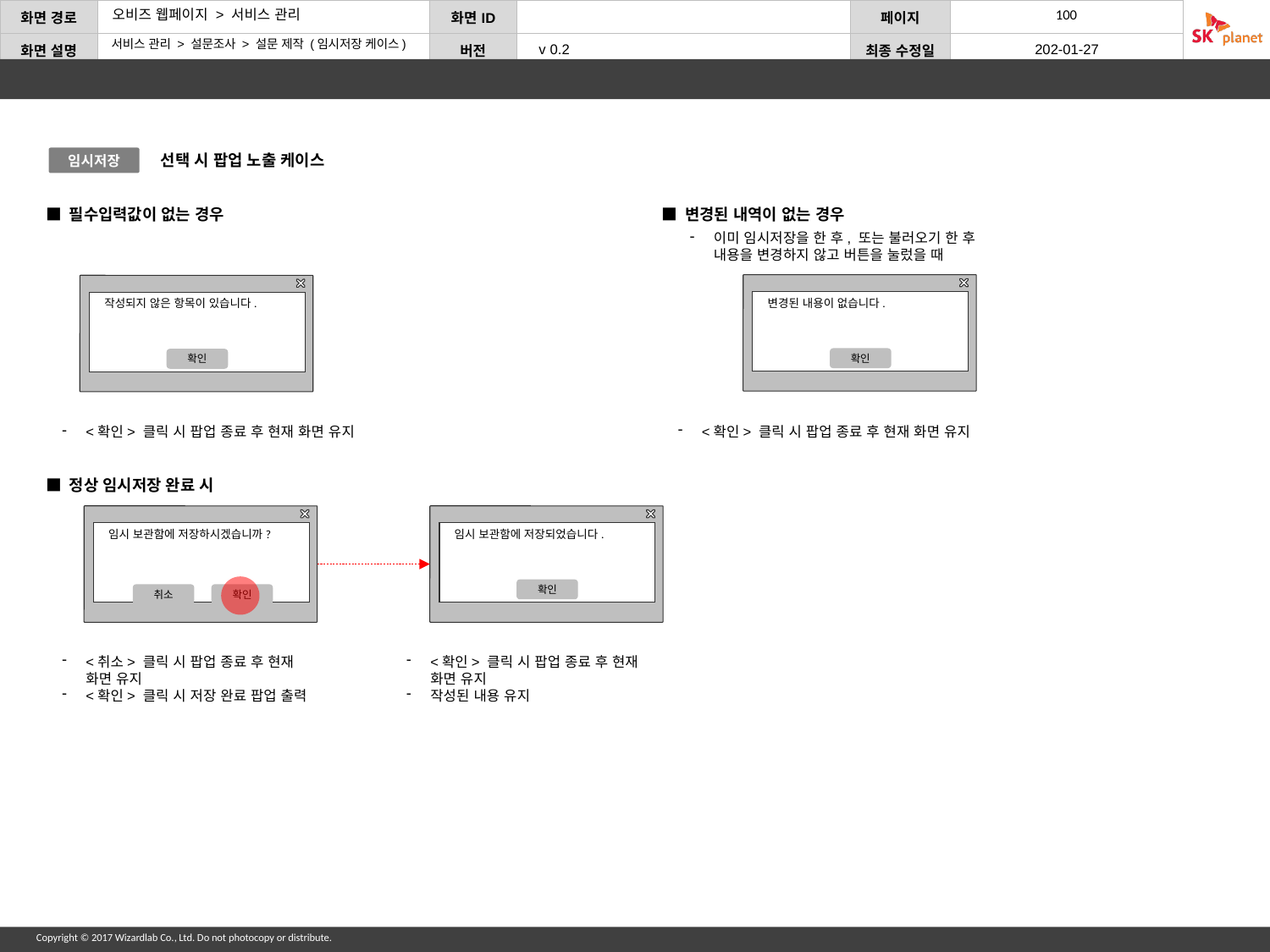

서비스 관리 > 설문조사 > 설문 제작 (임시저장 케이스)
선택 시 팝업 노출 케이스
임시저장
■ 필수입력값이 없는 경우
■ 변경된 내역이 없는 경우
이미 임시저장을 한 후, 또는 불러오기 한 후 내용을 변경하지 않고 버튼을 눌렀을 때

변경된 내용이 없습니다.

확인

작성되지 않은 항목이 있습니다.

확인
<확인> 클릭 시 팝업 종료 후 현재 화면 유지
<확인> 클릭 시 팝업 종료 후 현재 화면 유지
■ 정상 임시저장 완료 시

임시 보관함에 저장하시겠습니까?

취소
확인

임시 보관함에 저장되었습니다.

확인

<취소> 클릭 시 팝업 종료 후 현재 화면 유지
<확인> 클릭 시 저장 완료 팝업 출력
<확인> 클릭 시 팝업 종료 후 현재 화면 유지
작성된 내용 유지